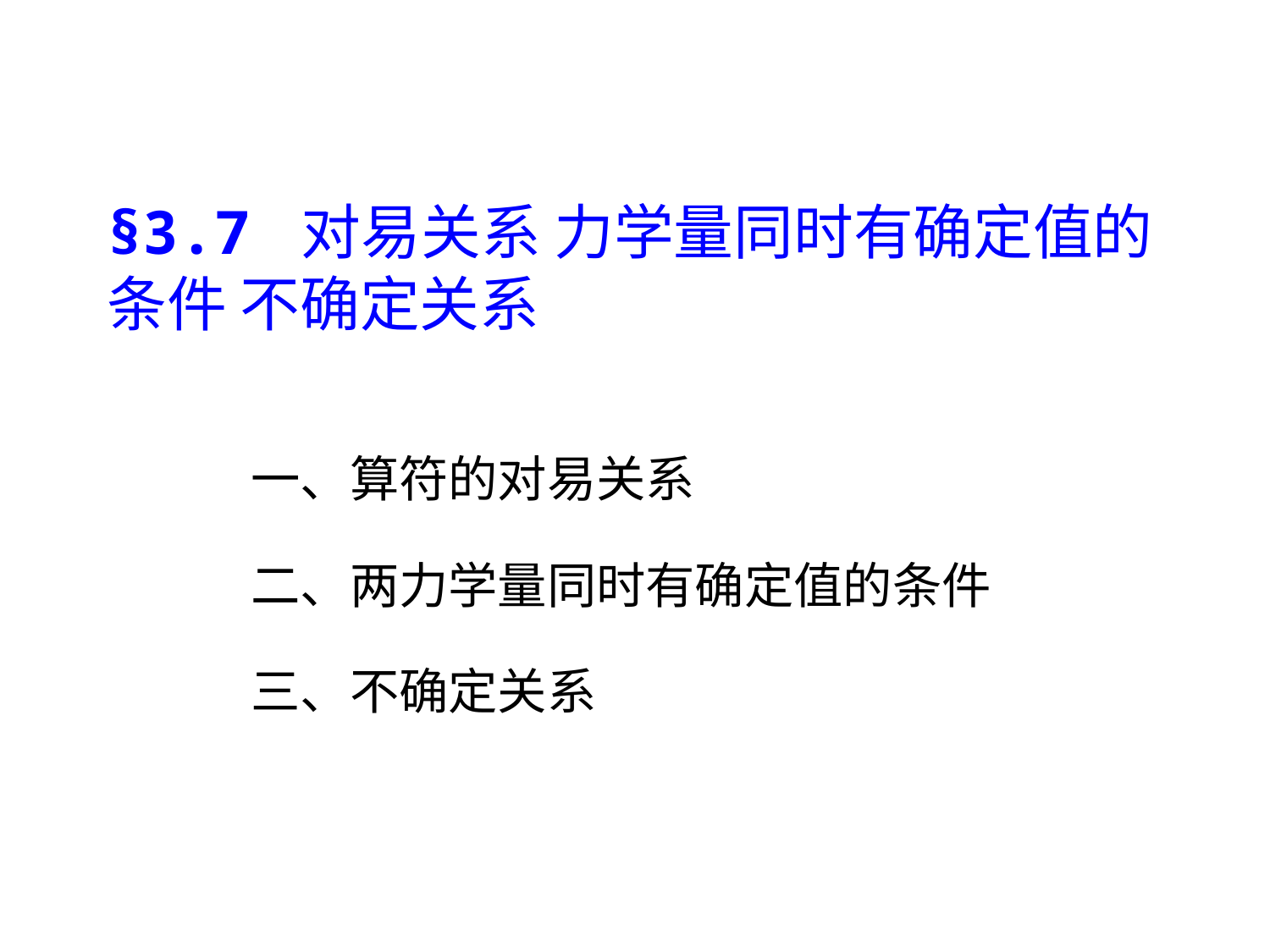

§3.7 对易关系 力学量同时有确定值的条件 不确定关系
一、算符的对易关系
二、两力学量同时有确定值的条件
三、不确定关系